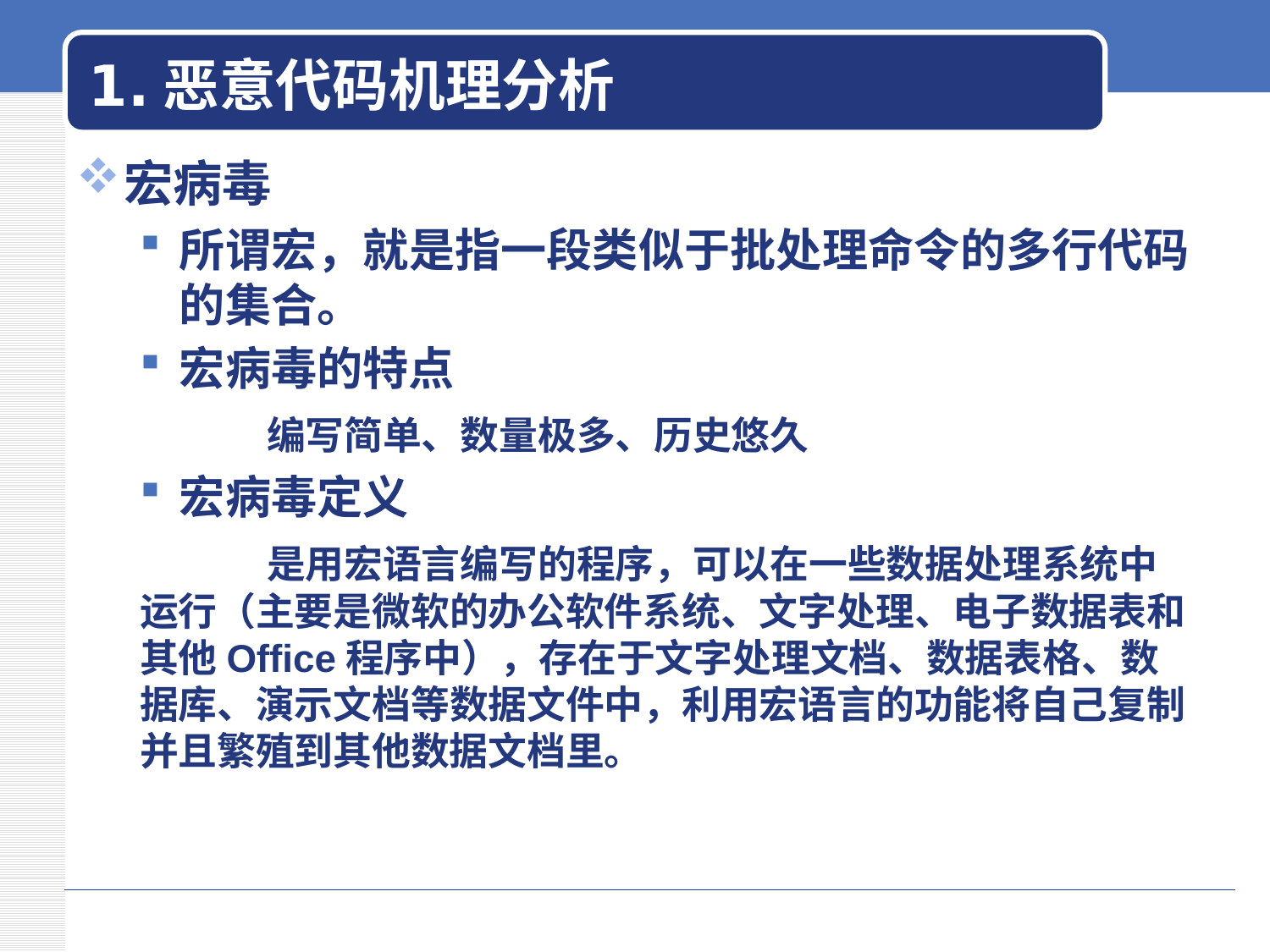

# 1.恶意代码机理分析
宏病毒
所谓宏，就是指一段类似于批处理命令的多行代码的集合。
宏病毒的特点
	编写简单、数量极多、历史悠久
宏病毒定义
	是用宏语言编写的程序，可以在一些数据处理系统中运行（主要是微软的办公软件系统、文字处理、电子数据表和其他Office程序中），存在于文字处理文档、数据表格、数据库、演示文档等数据文件中，利用宏语言的功能将自己复制并且繁殖到其他数据文档里。